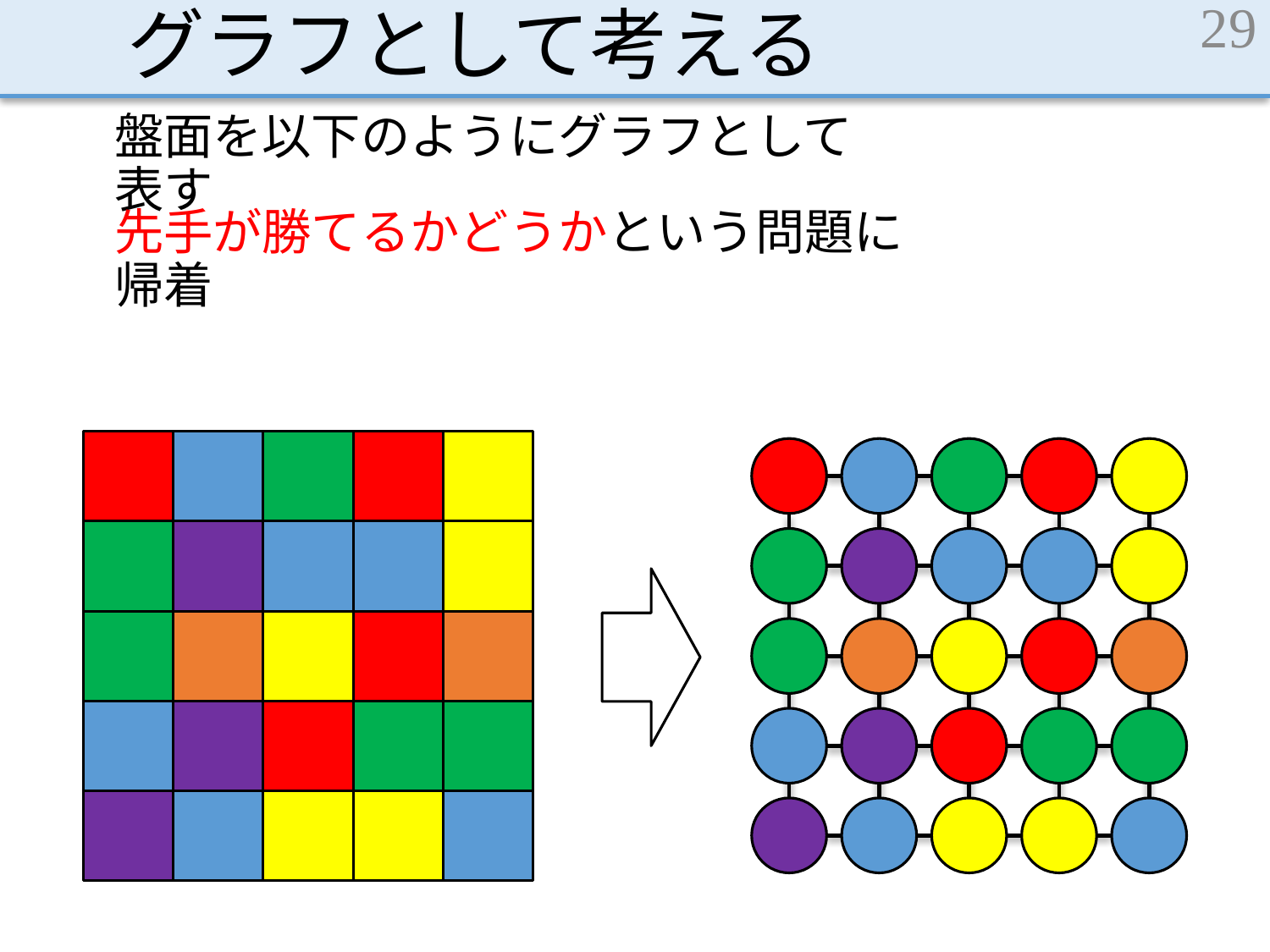

# グラフとして考える
29
盤面を以下のようにグラフとして表す
先手が勝てるかどうかという問題に帰着